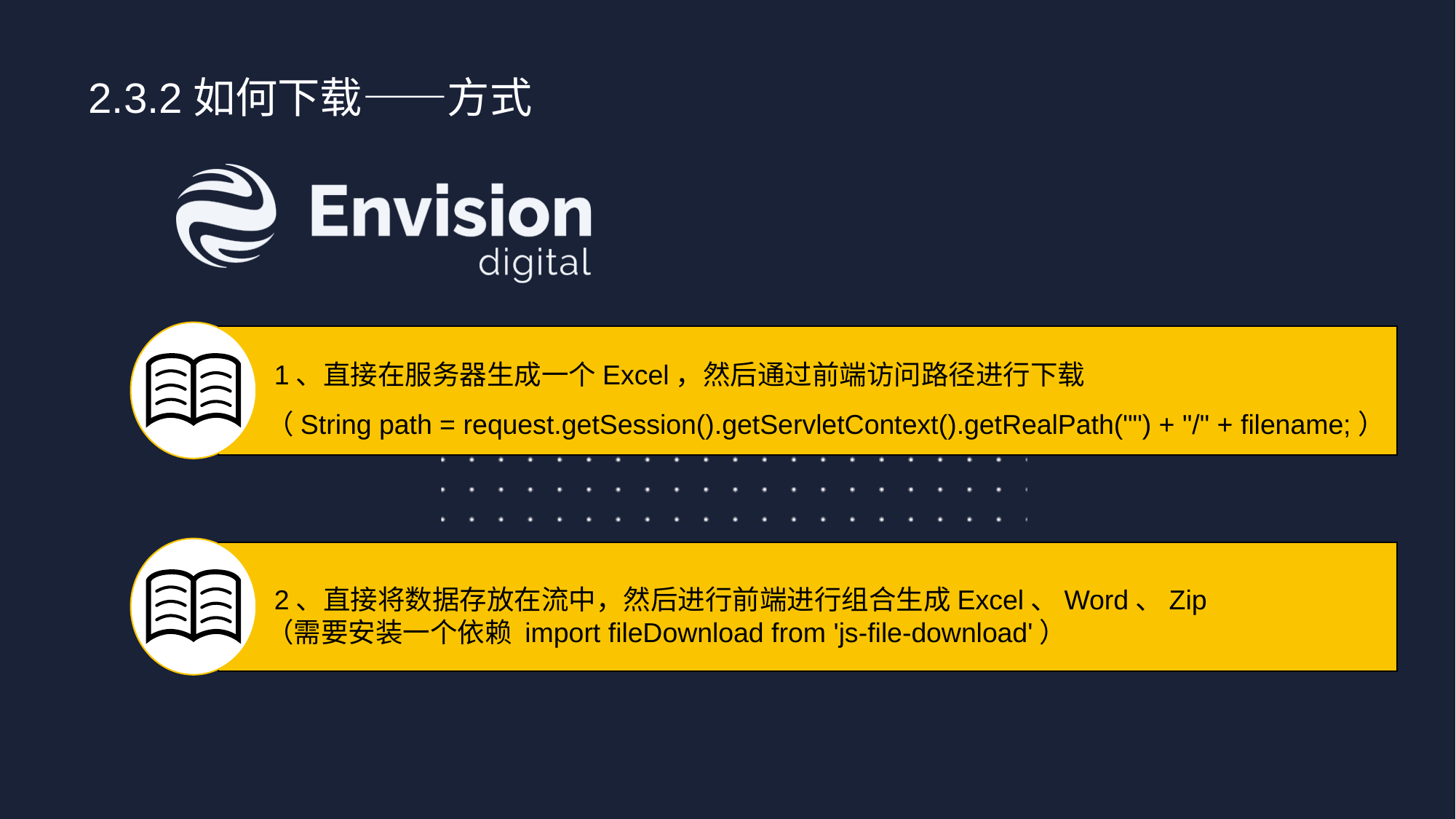

2.3.2如何下载——方式

 1、直接在服务器生成一个Excel，然后通过前端访问路径进行下载
（String path = request.getSession().getServletContext().getRealPath("") + "/" + filename;）

 2、直接将数据存放在流中，然后进行前端进行组合生成Excel、Word、Zip
（需要安装一个依赖 import fileDownload from 'js-file-download'）